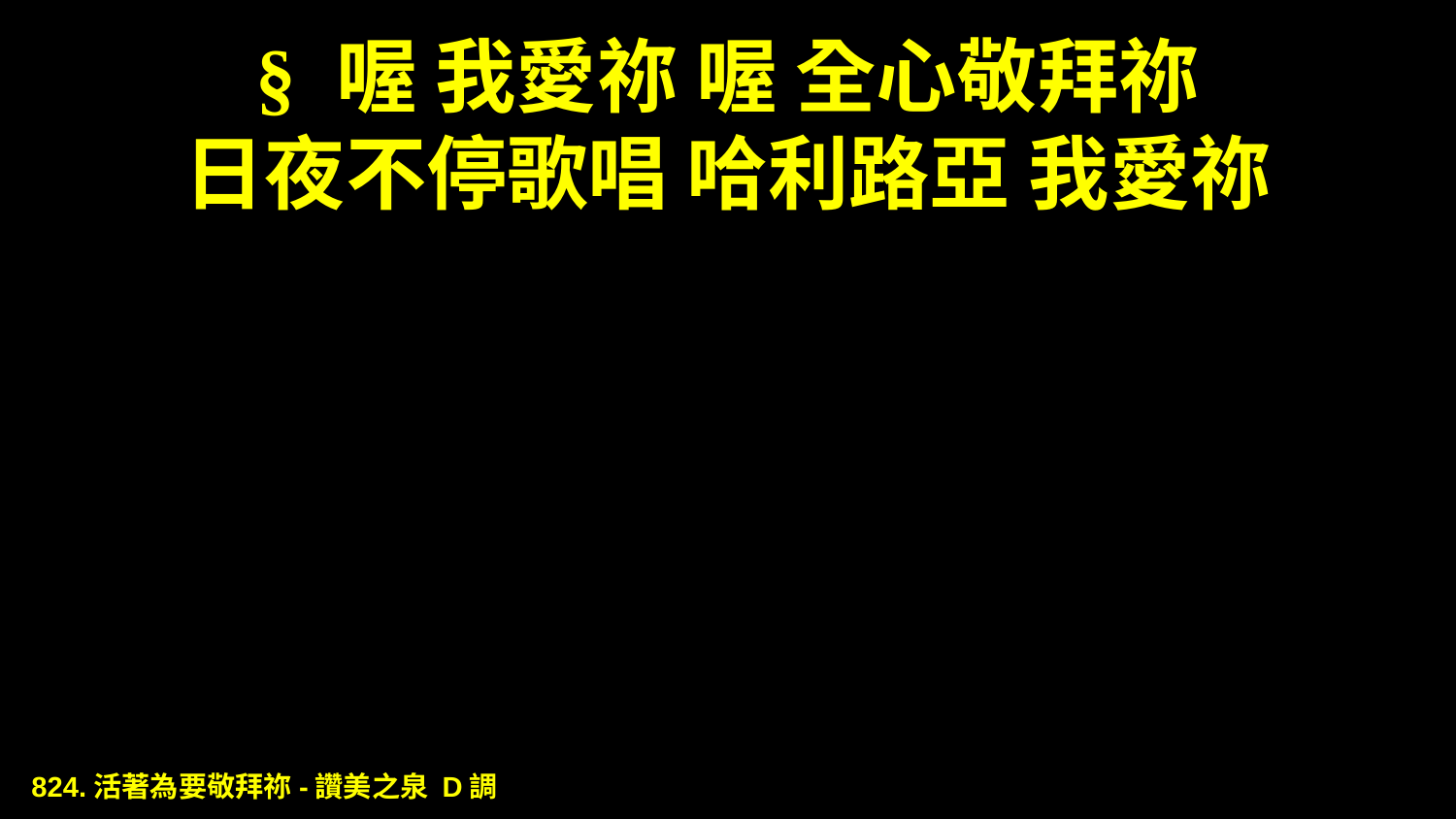

# § 喔 我愛祢 喔 全心敬拜祢 日夜不停歌唱 哈利路亞 我愛祢
824.活著為要敬拜祢-讚美之泉 D調